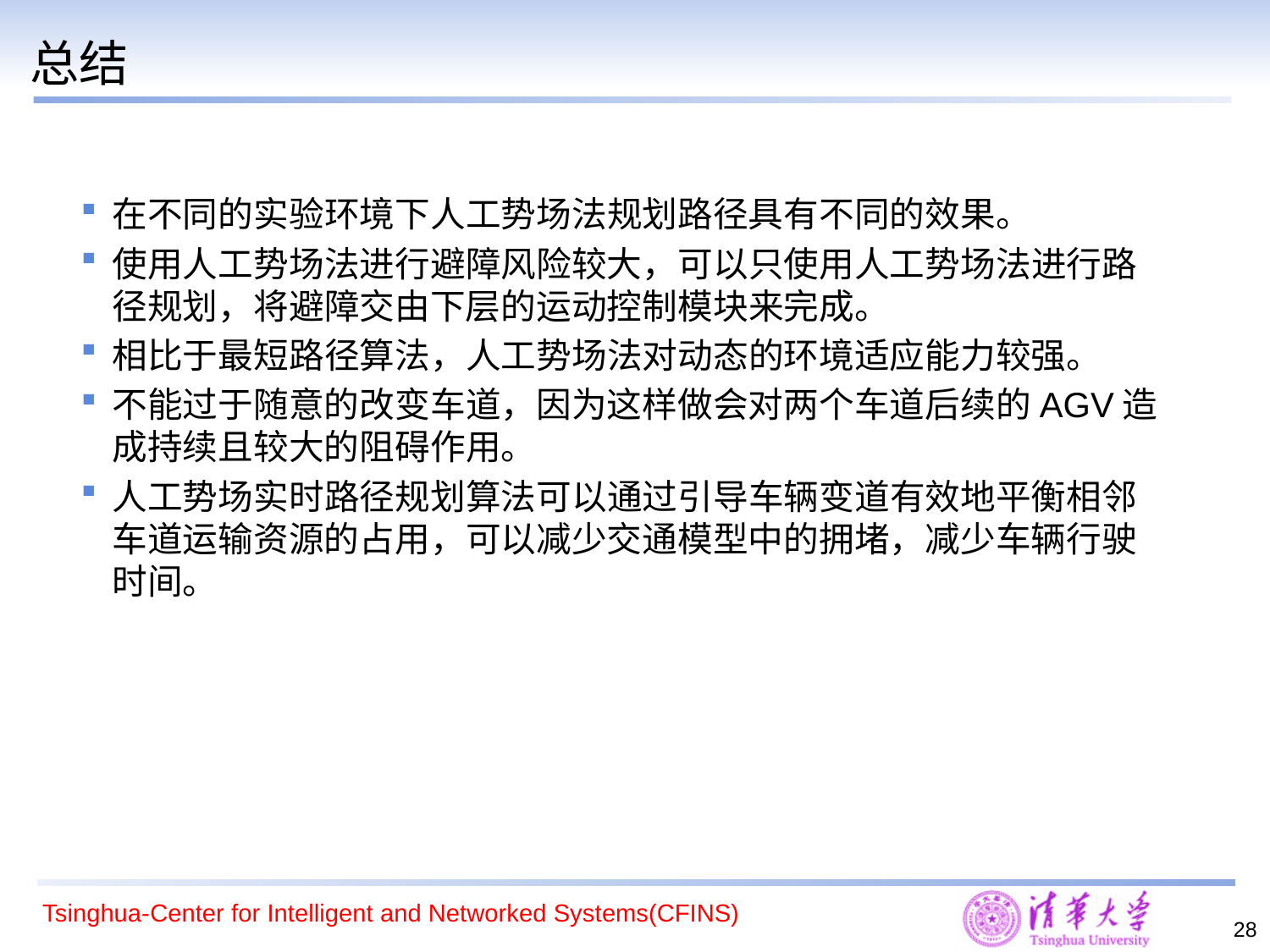

# 总结
在不同的实验环境下人工势场法规划路径具有不同的效果。
使用人工势场法进行避障风险较大，可以只使用人工势场法进行路径规划，将避障交由下层的运动控制模块来完成。
相比于最短路径算法，人工势场法对动态的环境适应能力较强。
不能过于随意的改变车道，因为这样做会对两个车道后续的AGV造成持续且较大的阻碍作用。
人工势场实时路径规划算法可以通过引导车辆变道有效地平衡相邻车道运输资源的占用，可以减少交通模型中的拥堵，减少车辆行驶时间。

28